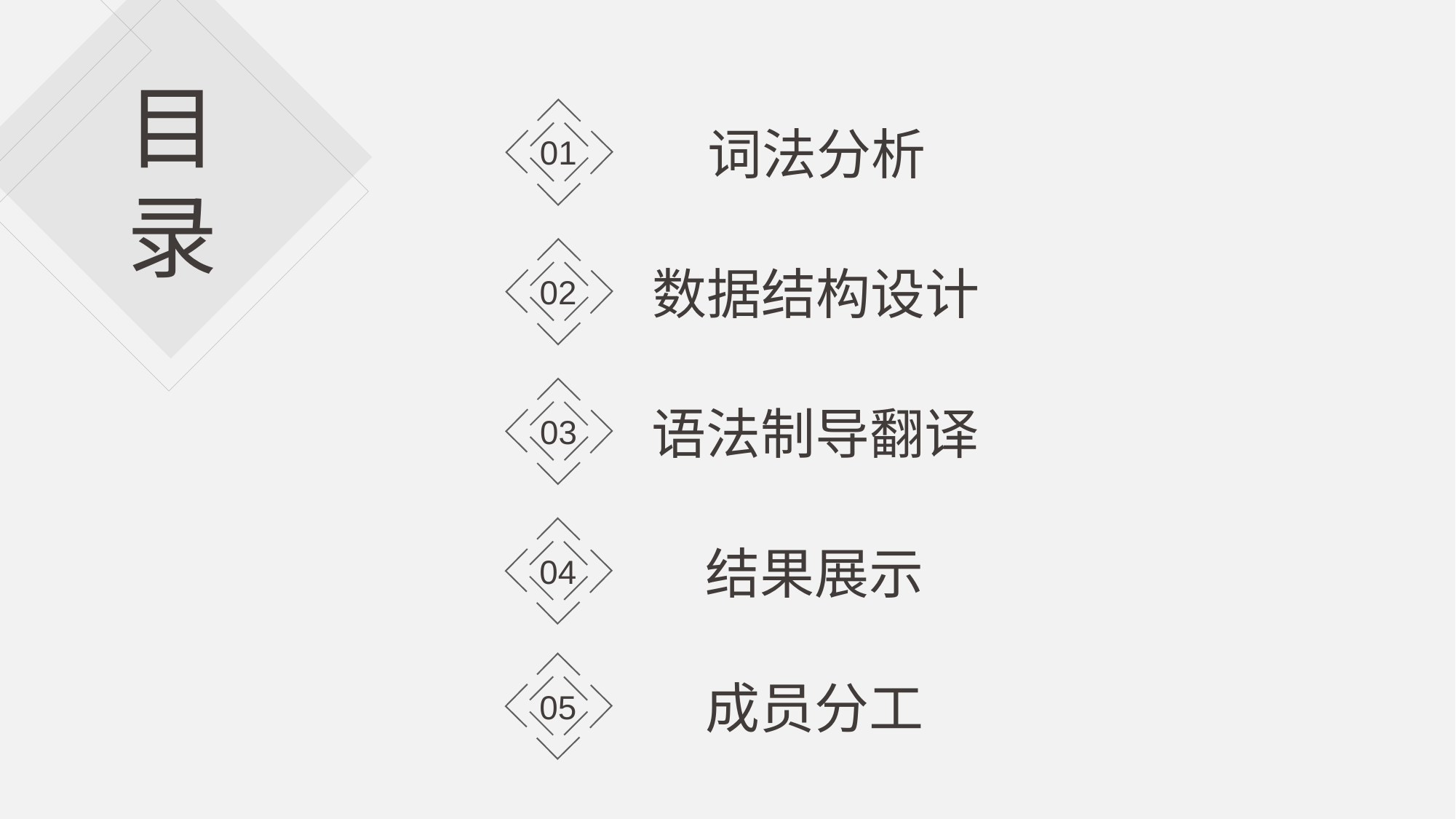

目录

01
词法分析

02
数据结构设计

03
语法制导翻译

04
结果展示

05
成员分工